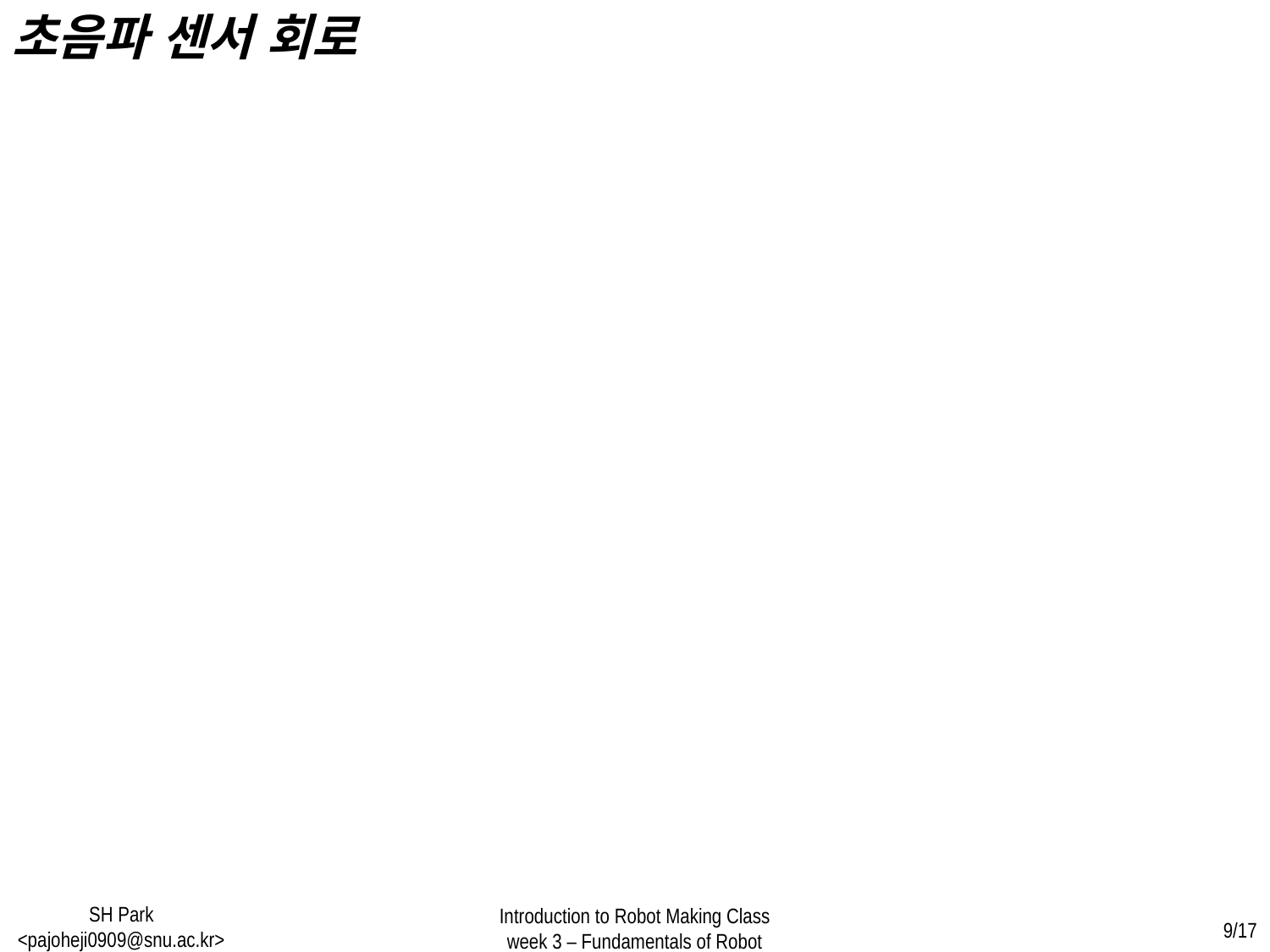

초음파 센서 회로
SH Park <pajoheji0909@snu.ac.kr>
Introduction to Robot Making Class
week 3 – Fundamentals of Robot
9/17